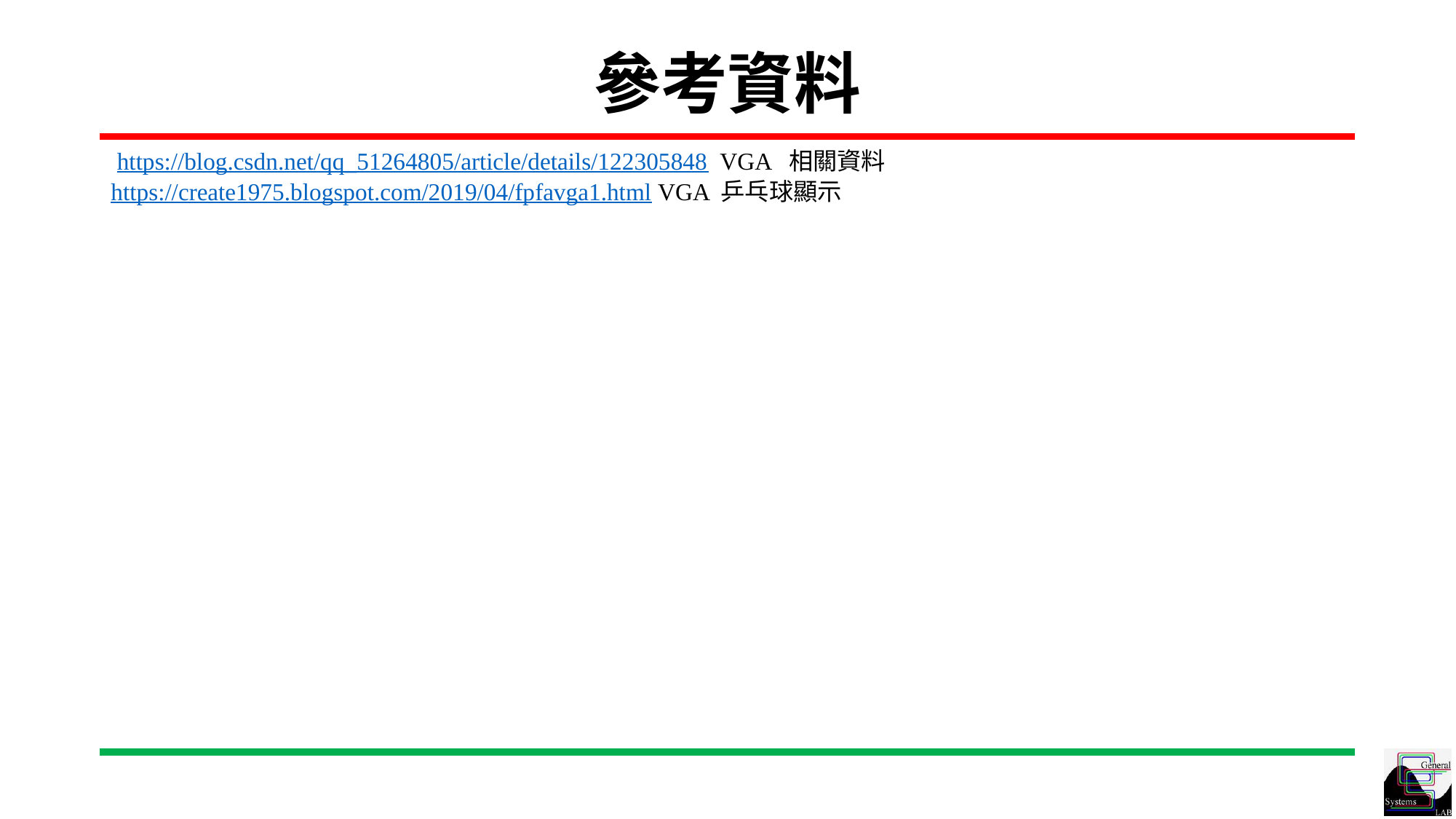

# 參考資料
 https://blog.csdn.net/qq_51264805/article/details/122305848  VGA  相關資料
https://create1975.blogspot.com/2019/04/fpfavga1.html VGA 乒乓球顯示